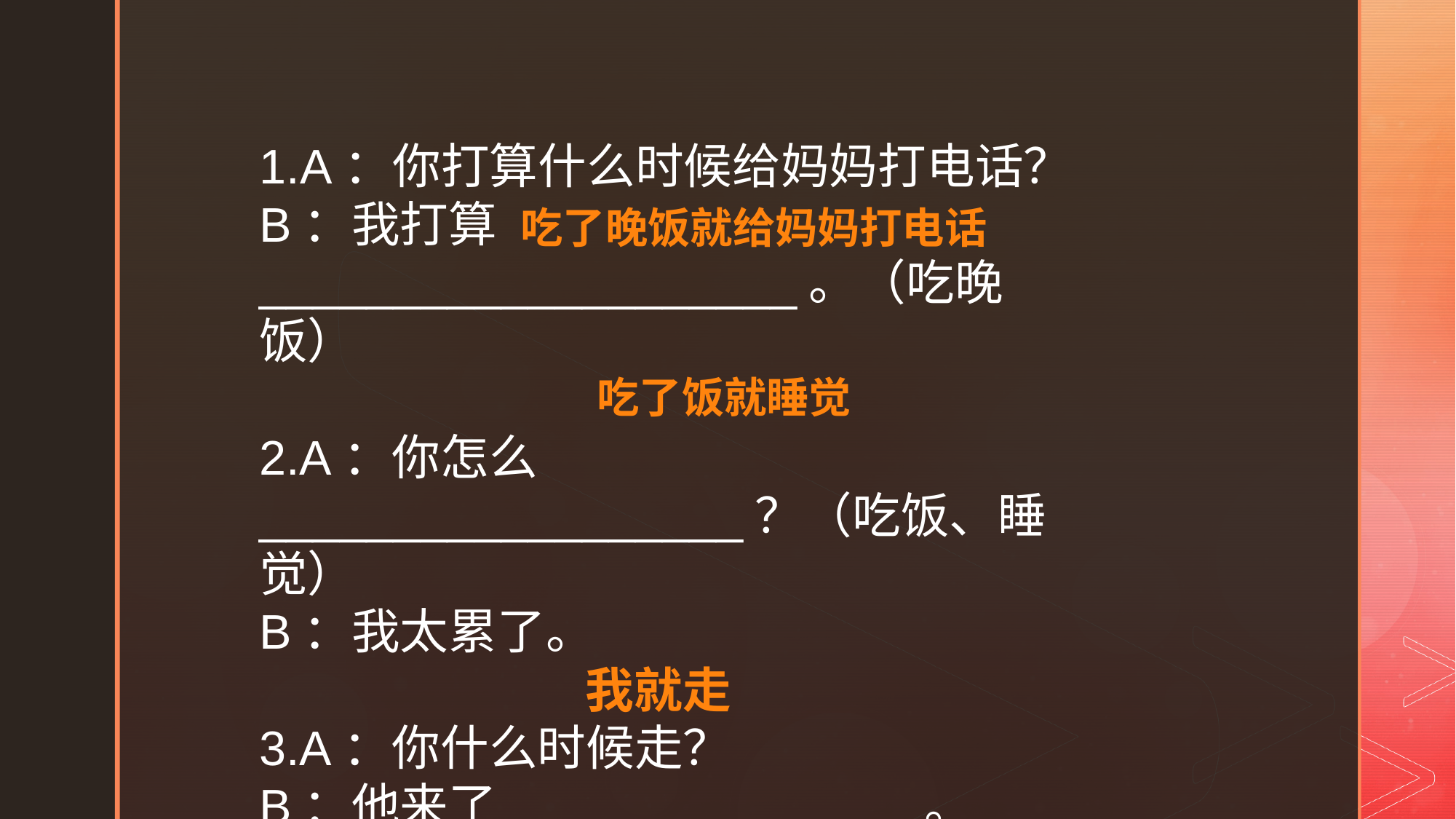

A：你打算什么时候给妈妈打电话？
B：我打算____________________。（吃晚饭）

2.A：你怎么__________________？（吃饭、睡觉）
B：我太累了。

3.A：你什么时候走？
B：他来了_______________。
吃了晚饭就给妈妈打电话
吃了饭就睡觉
我就走